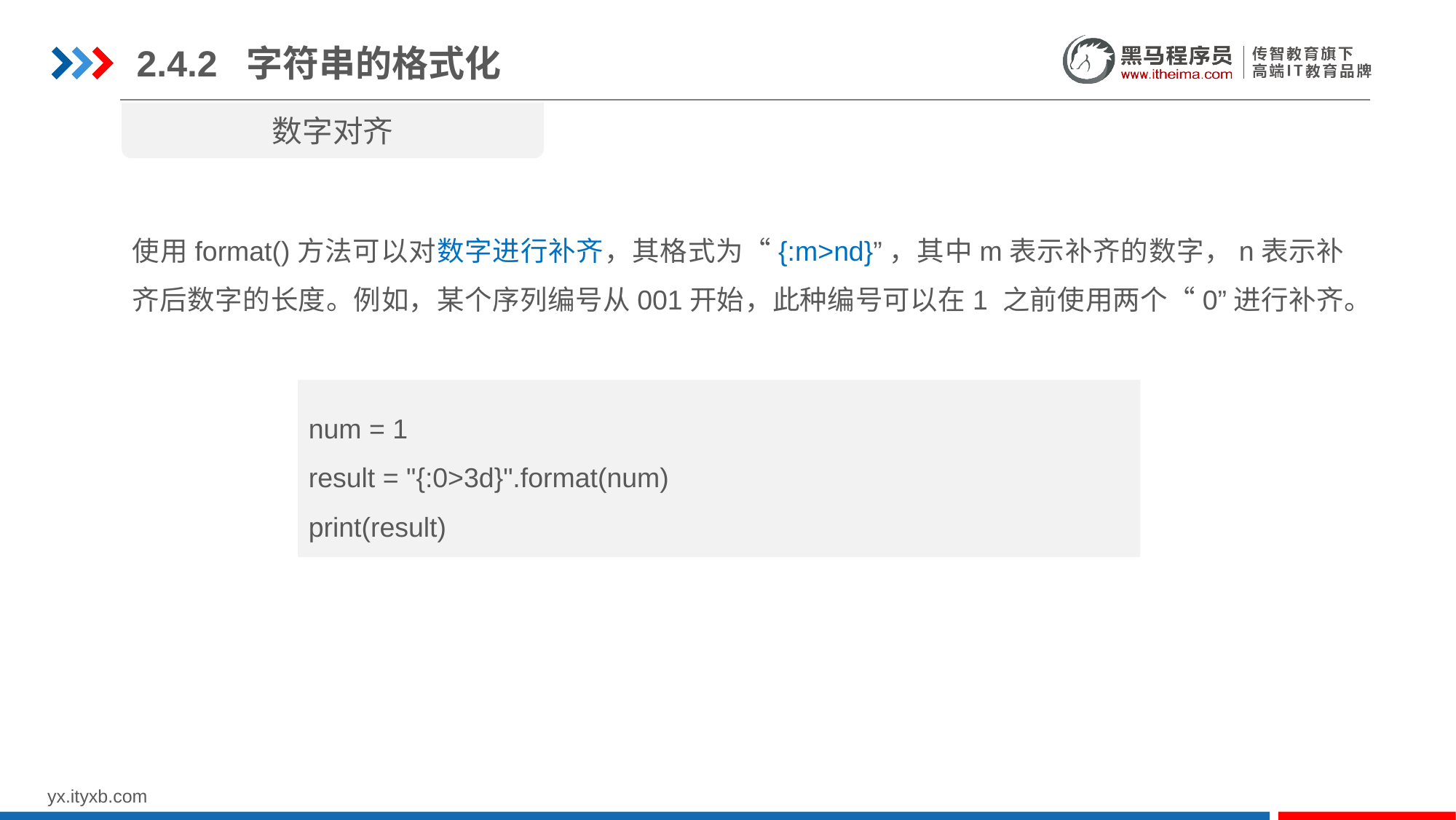

2.4.2  字符串的格式化

数字对齐
使用format()方法可以对数字进行补齐，其格式为“{:m>nd}”，其中m表示补齐的数字，n表示补齐后数字的长度。例如，某个序列编号从001开始，此种编号可以在1 之前使用两个“0”进行补齐。
num = 1
result = "{:0>3d}".format(num)
print(result)